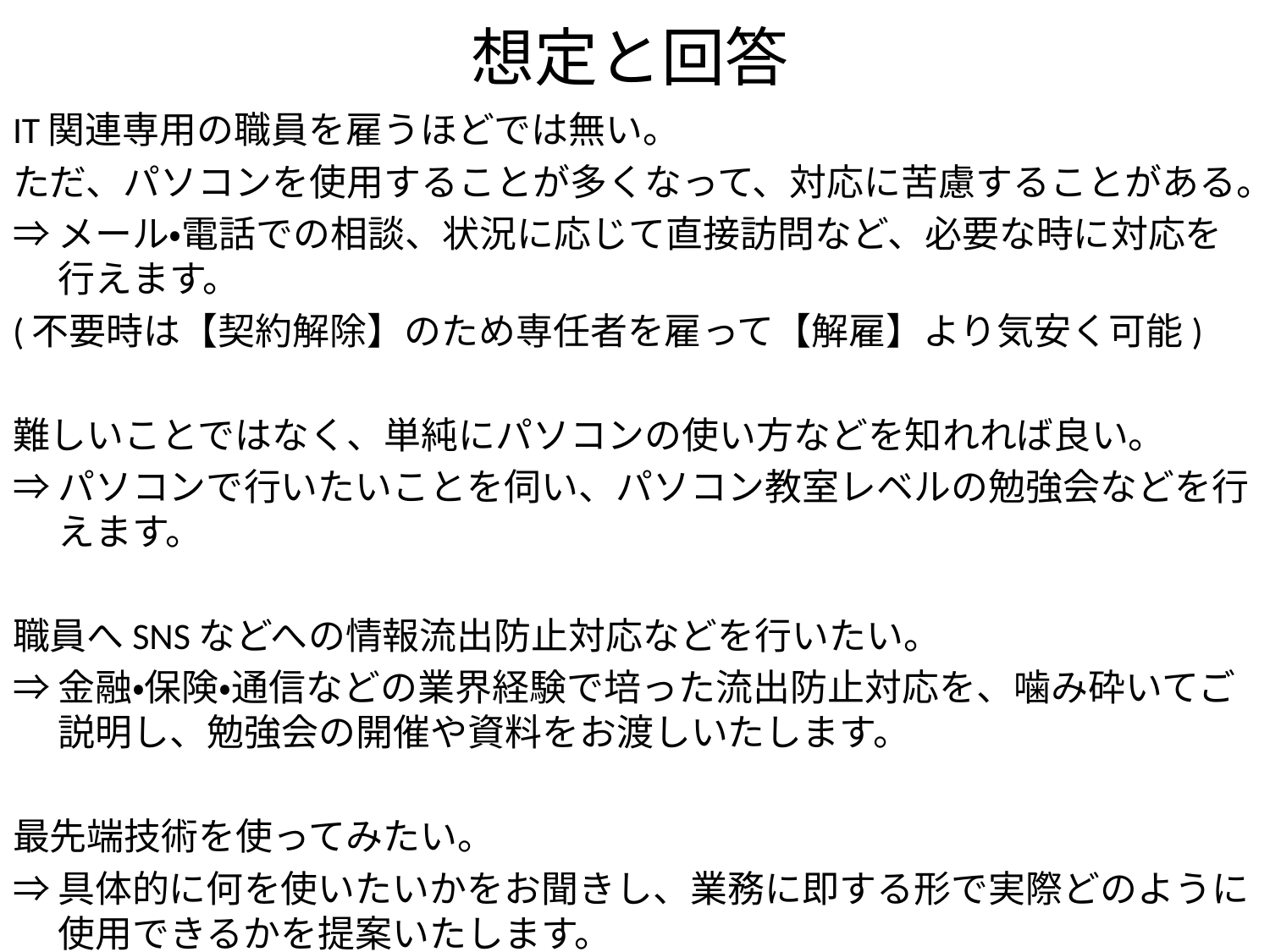

# 想定と回答
IT関連専用の職員を雇うほどでは無い。
ただ、パソコンを使用することが多くなって、対応に苦慮することがある。
⇒メール・電話での相談、状況に応じて直接訪問など、必要な時に対応を行えます。
(不要時は【契約解除】のため専任者を雇って【解雇】より気安く可能)

難しいことではなく、単純にパソコンの使い方などを知れれば良い。
⇒パソコンで行いたいことを伺い、パソコン教室レベルの勉強会などを行えます。

職員へSNSなどへの情報流出防止対応などを行いたい。
⇒金融・保険・通信などの業界経験で培った流出防止対応を、噛み砕いてご説明し、勉強会の開催や資料をお渡しいたします。

最先端技術を使ってみたい。
⇒具体的に何を使いたいかをお聞きし、業務に即する形で実際どのように使用できるかを提案いたします。